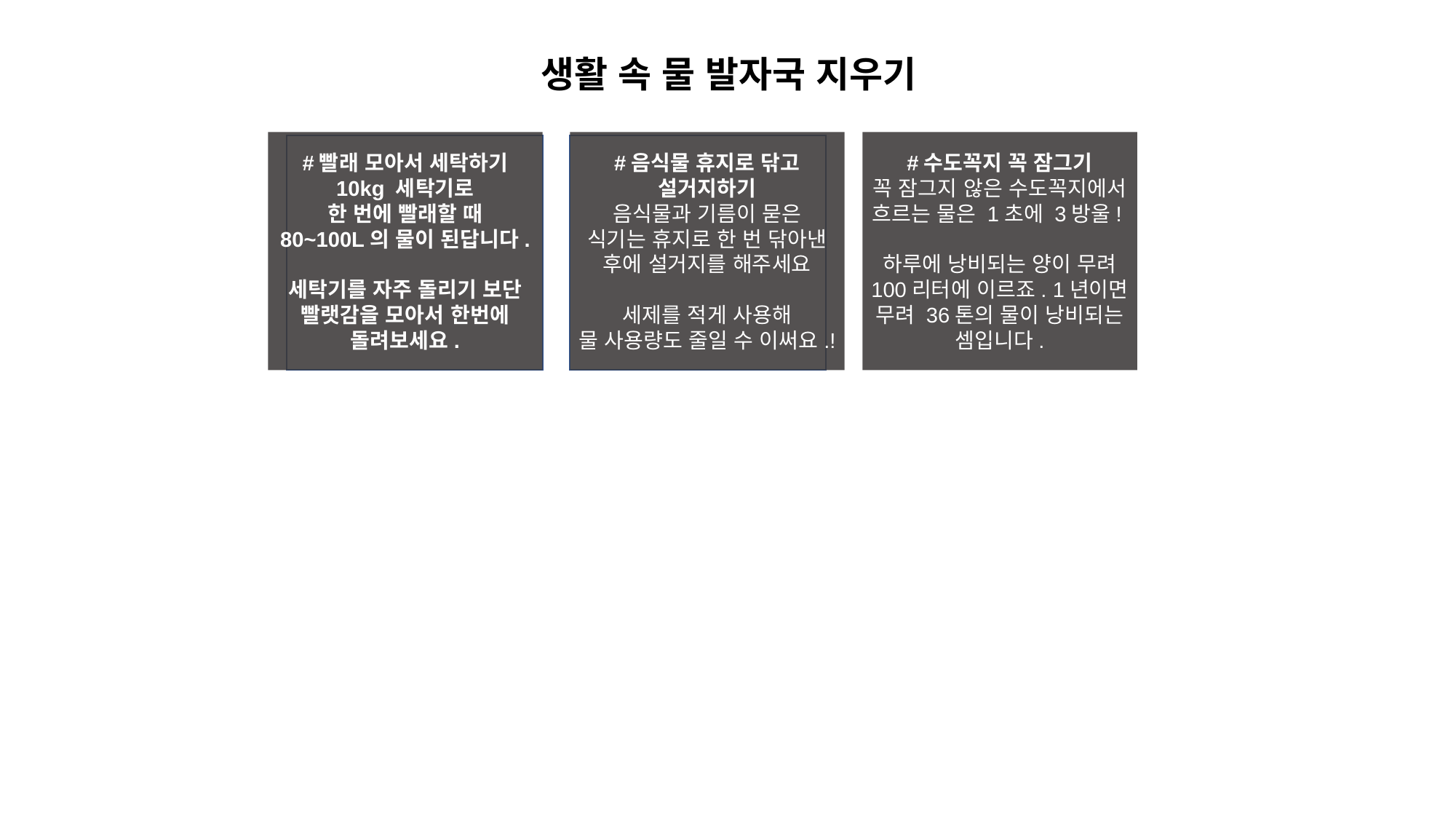

생활 속 물 발자국 지우기
#수도꼭지 꼭 잠그기
꼭 잠그지 않은 수도꼭지에서 흐르는 물은 1초에 3방울!

하루에 낭비되는 양이 무려 100리터에 이르죠. 1년이면 무려 36톤의 물이 낭비되는 셈입니다.
#빨래 모아서 세탁하기
10kg 세탁기로
한 번에 빨래할 때
80~100L의 물이 된답니다.

세탁기를 자주 돌리기 보단
빨랫감을 모아서 한번에 돌려보세요.
#음식물 휴지로 닦고 설거지하기
음식물과 기름이 묻은
식기는 휴지로 한 번 닦아낸
후에 설거지를 해주세요

세제를 적게 사용해
물 사용량도 줄일 수 이써요.!